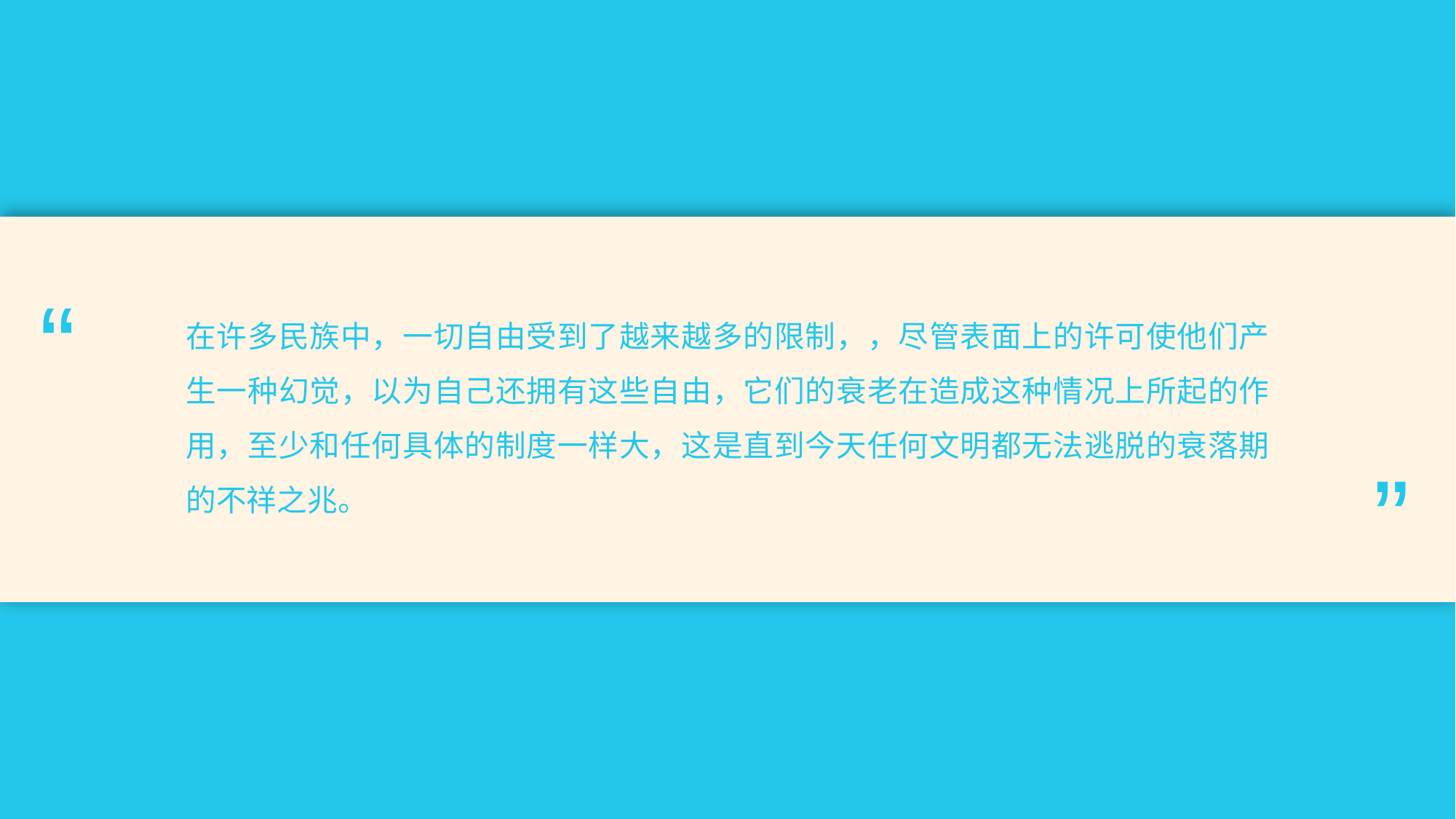

“
在许多民族中，一切自由受到了越来越多的限制，，尽管表面上的许可使他们产生一种幻觉，以为自己还拥有这些自由，它们的衰老在造成这种情况上所起的作用，至少和任何具体的制度一样大，这是直到今天任何文明都无法逃脱的衰落期的不祥之兆。
“